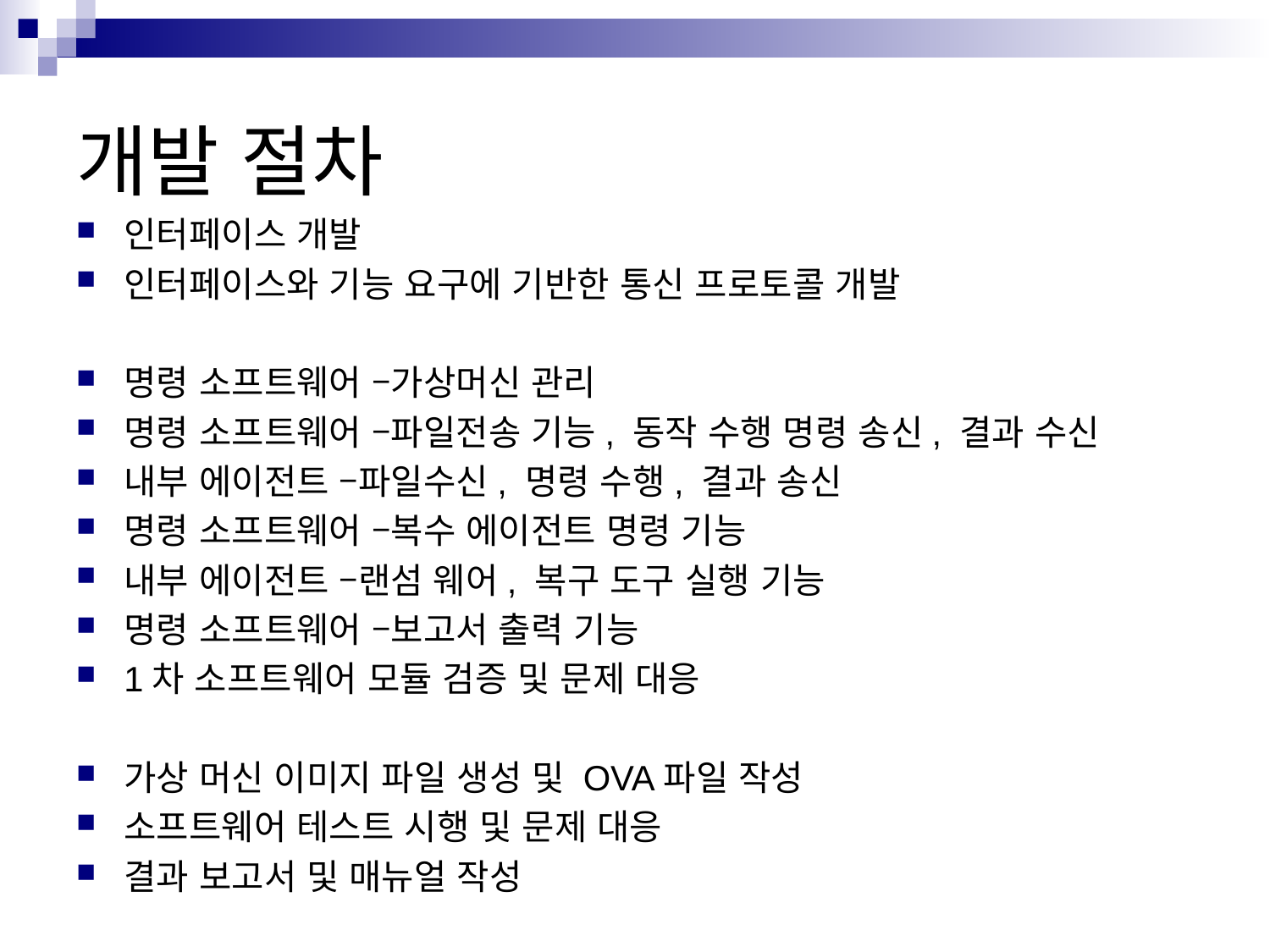

# 개발 절차
인터페이스 개발
인터페이스와 기능 요구에 기반한 통신 프로토콜 개발

명령 소프트웨어 –가상머신 관리
명령 소프트웨어 –파일전송 기능, 동작 수행 명령 송신, 결과 수신
내부 에이전트 –파일수신, 명령 수행, 결과 송신
명령 소프트웨어 –복수 에이전트 명령 기능
내부 에이전트 –랜섬 웨어, 복구 도구 실행 기능
명령 소프트웨어 –보고서 출력 기능
1차 소프트웨어 모듈 검증 및 문제 대응

가상 머신 이미지 파일 생성 및 OVA파일 작성
소프트웨어 테스트 시행 및 문제 대응
결과 보고서 및 매뉴얼 작성